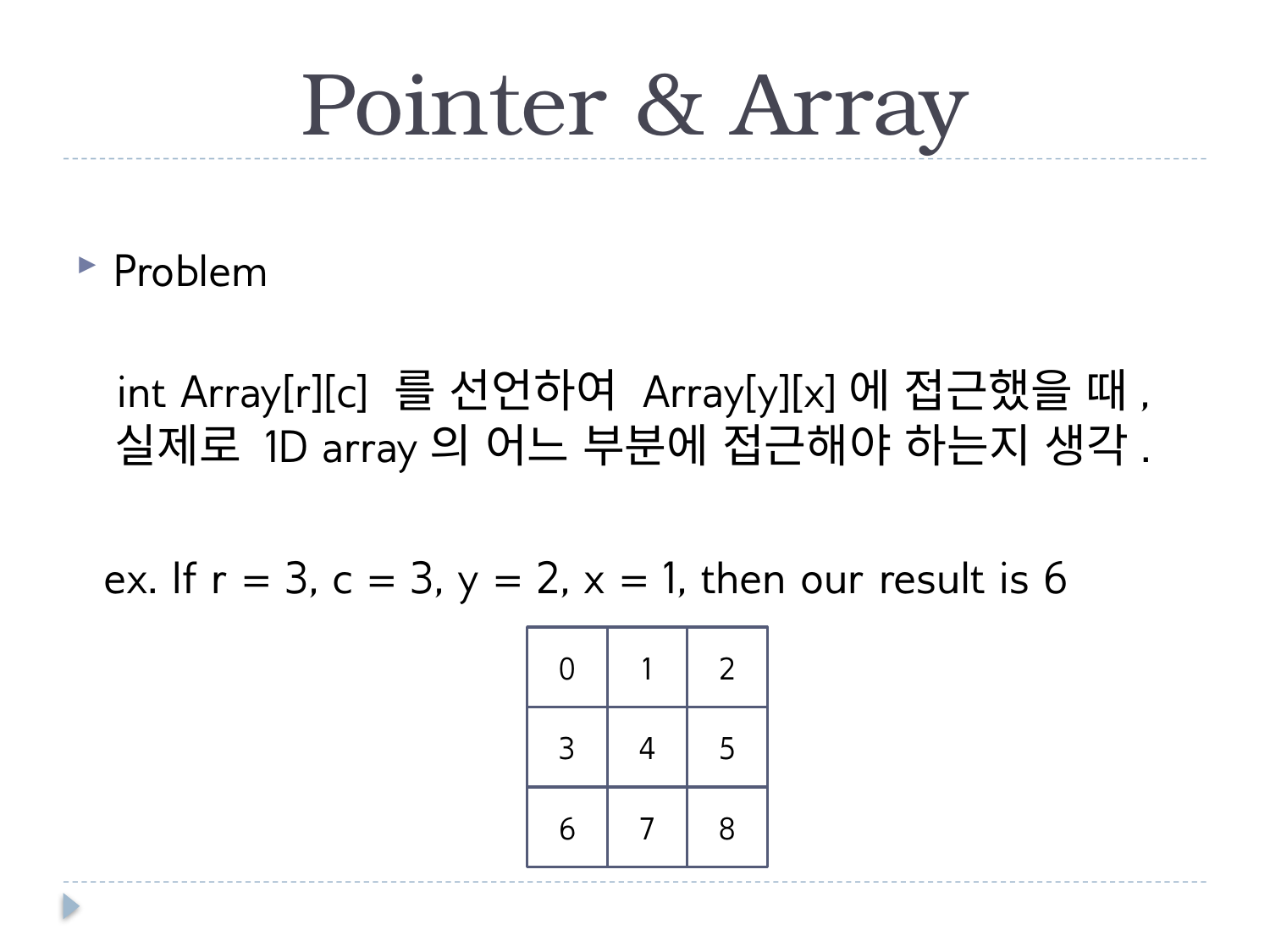

# Pointer & Array

Problem
   int Array[r][c] 를 선언하여 Array[y][x]에 접근했을 때,
  실제로 1D array의 어느 부분에 접근해야 하는지 생각.

  ex. If r = 3, c = 3, y = 2, x = 1, then our result is 6
0
1
2
3
4
5
6
7
8